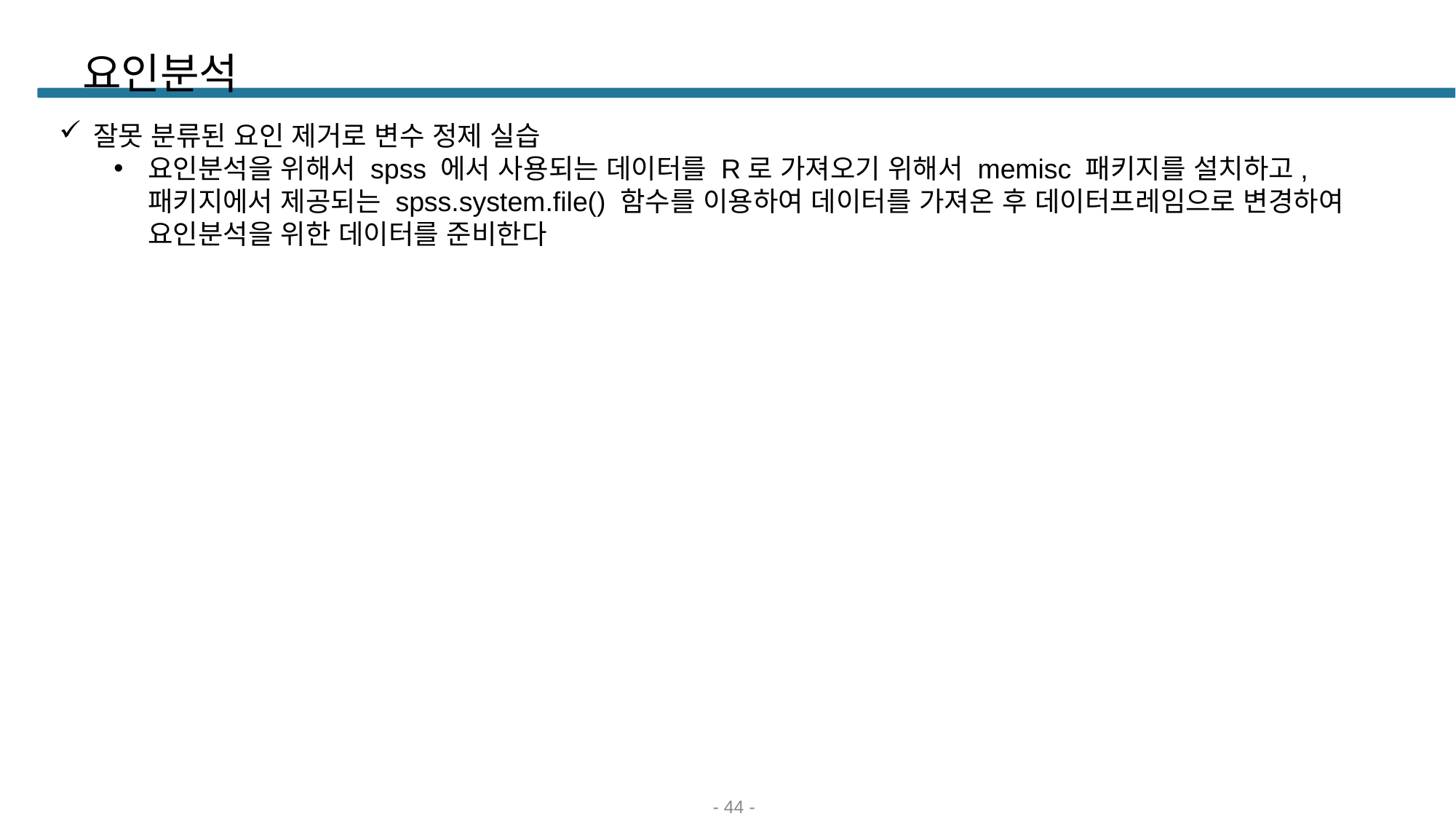

# 요인분석
잘못 분류된 요인 제거로 변수 정제 실습
요인분석을 위해서 spss 에서 사용되는 데이터를 R로 가져오기 위해서 memisc 패키지를 설치하고, 패키지에서 제공되는 spss.system.file() 함수를 이용하여 데이터를 가져온 후 데이터프레임으로 변경하여 요인분석을 위한 데이터를 준비한다

- 44 -